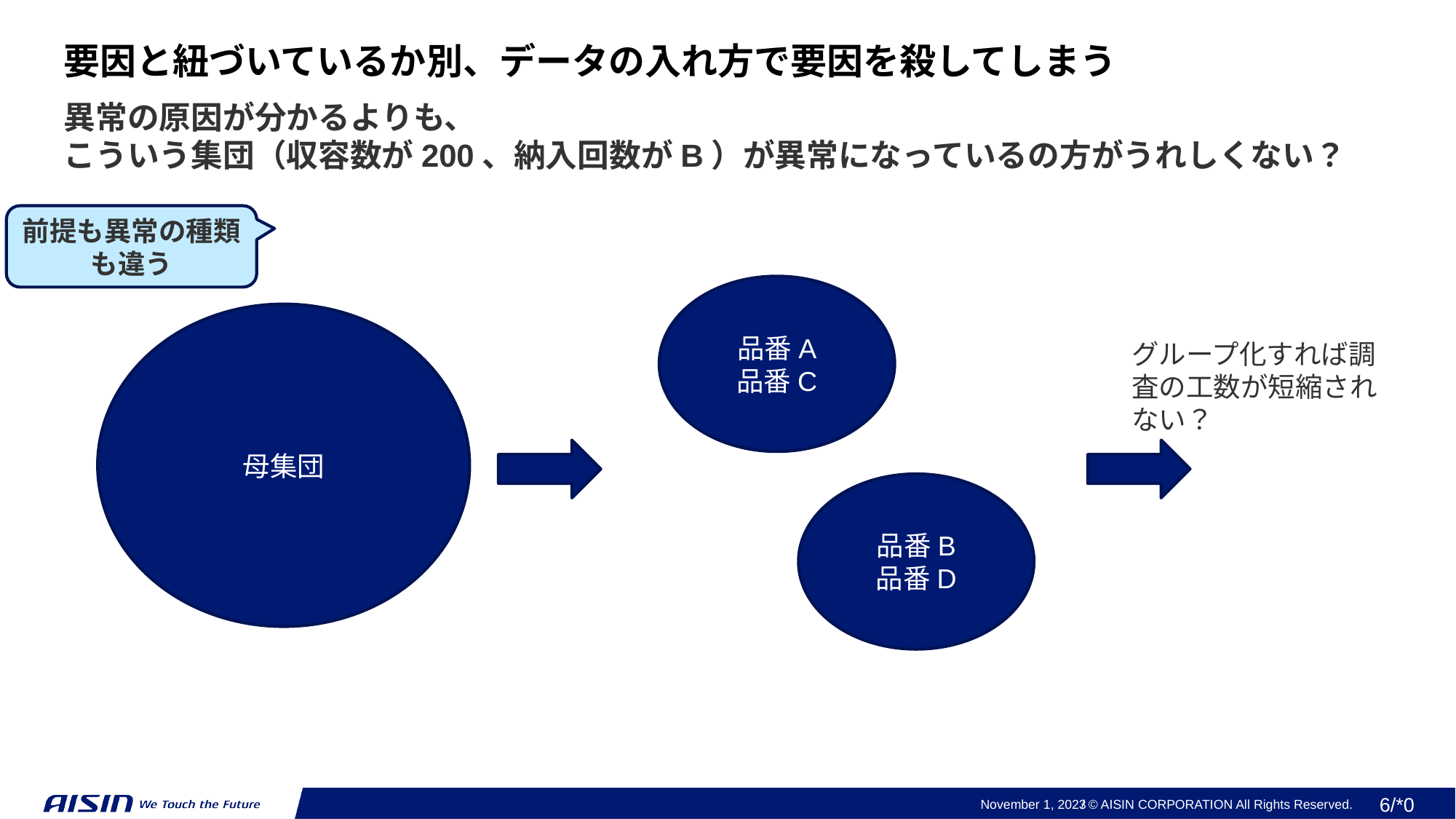

要因と紐づいているか別、データの入れ方で要因を殺してしまう
異常の原因が分かるよりも、
こういう集団（収容数が200、納入回数がB）が異常になっているの方がうれしくない？
前提も異常の種類も違う
品番A
品番C
母集団
グループ化すれば調査の工数が短縮されない？

品番B
品番D
November 1, 2023